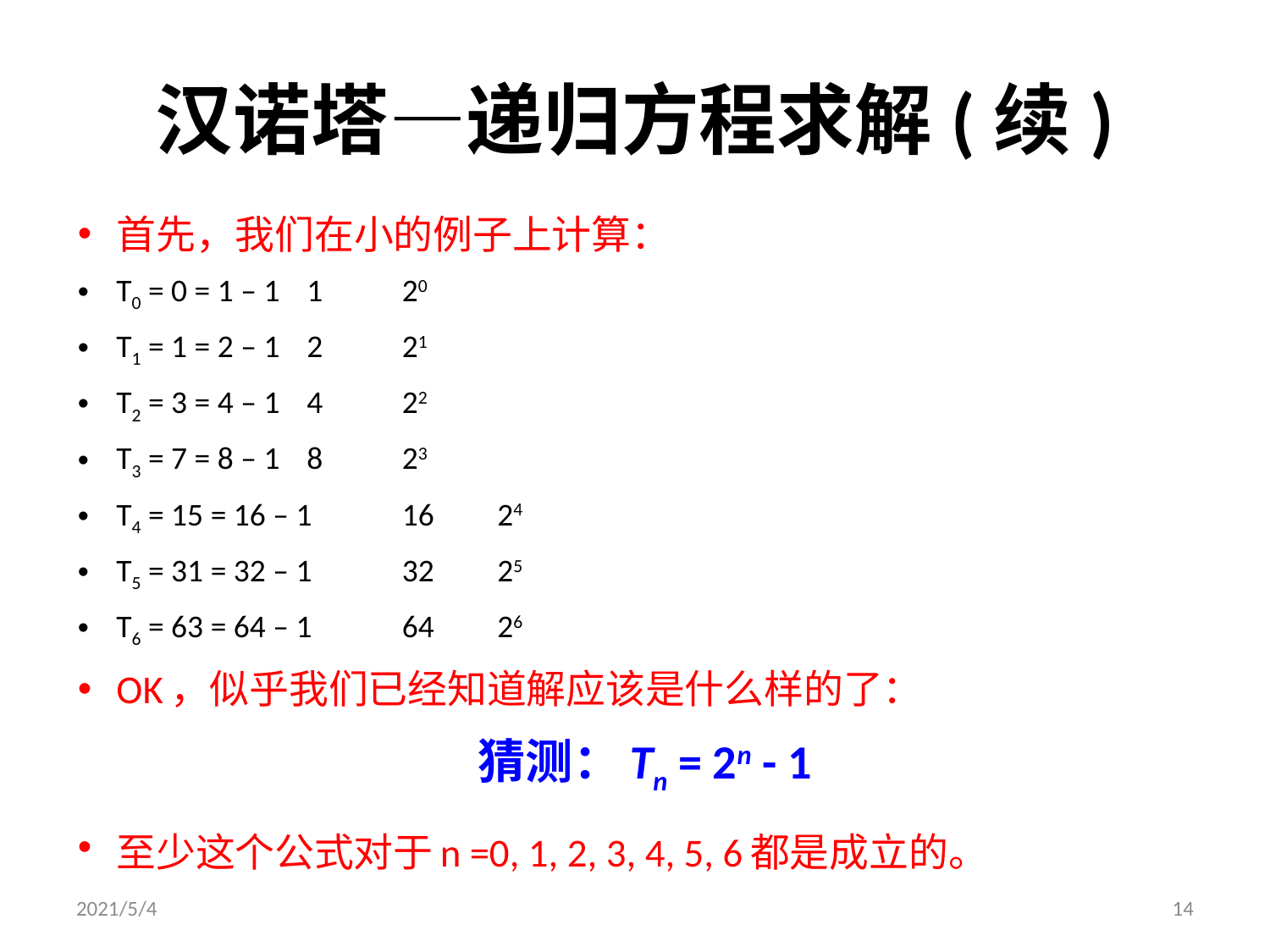

# 汉诺塔—递归方程求解(续)
首先，我们在小的例子上计算：
T0 = 0 = 1 – 1		1	20
T1 = 1 = 2 – 1		2	21
T2 = 3 = 4 – 1		4	22
T3 = 7 = 8 – 1		8	23
T4 = 15 = 16 – 1	16	24
T5 = 31 = 32 – 1	32	25
T6 = 63 = 64 – 1	64	26
OK，似乎我们已经知道解应该是什么样的了：
猜测：Tn = 2n - 1
至少这个公式对于n =0, 1, 2, 3, 4, 5, 6都是成立的。
2021/5/4
14